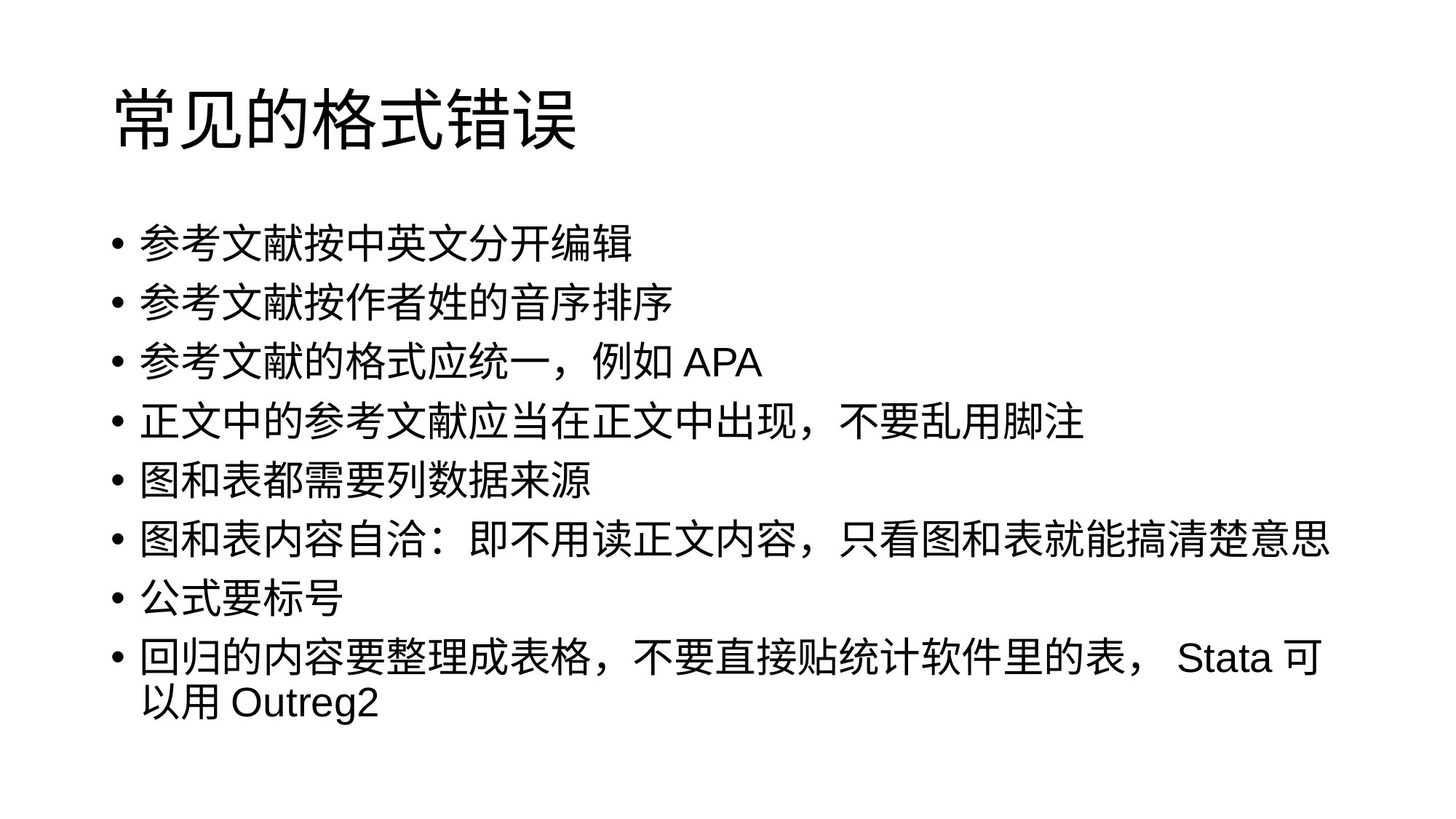

# 常见的格式错误
参考文献按中英文分开编辑
参考文献按作者姓的音序排序
参考文献的格式应统一，例如APA
正文中的参考文献应当在正文中出现，不要乱用脚注
图和表都需要列数据来源
图和表内容自洽：即不用读正文内容，只看图和表就能搞清楚意思
公式要标号
回归的内容要整理成表格，不要直接贴统计软件里的表，Stata可以用Outreg2